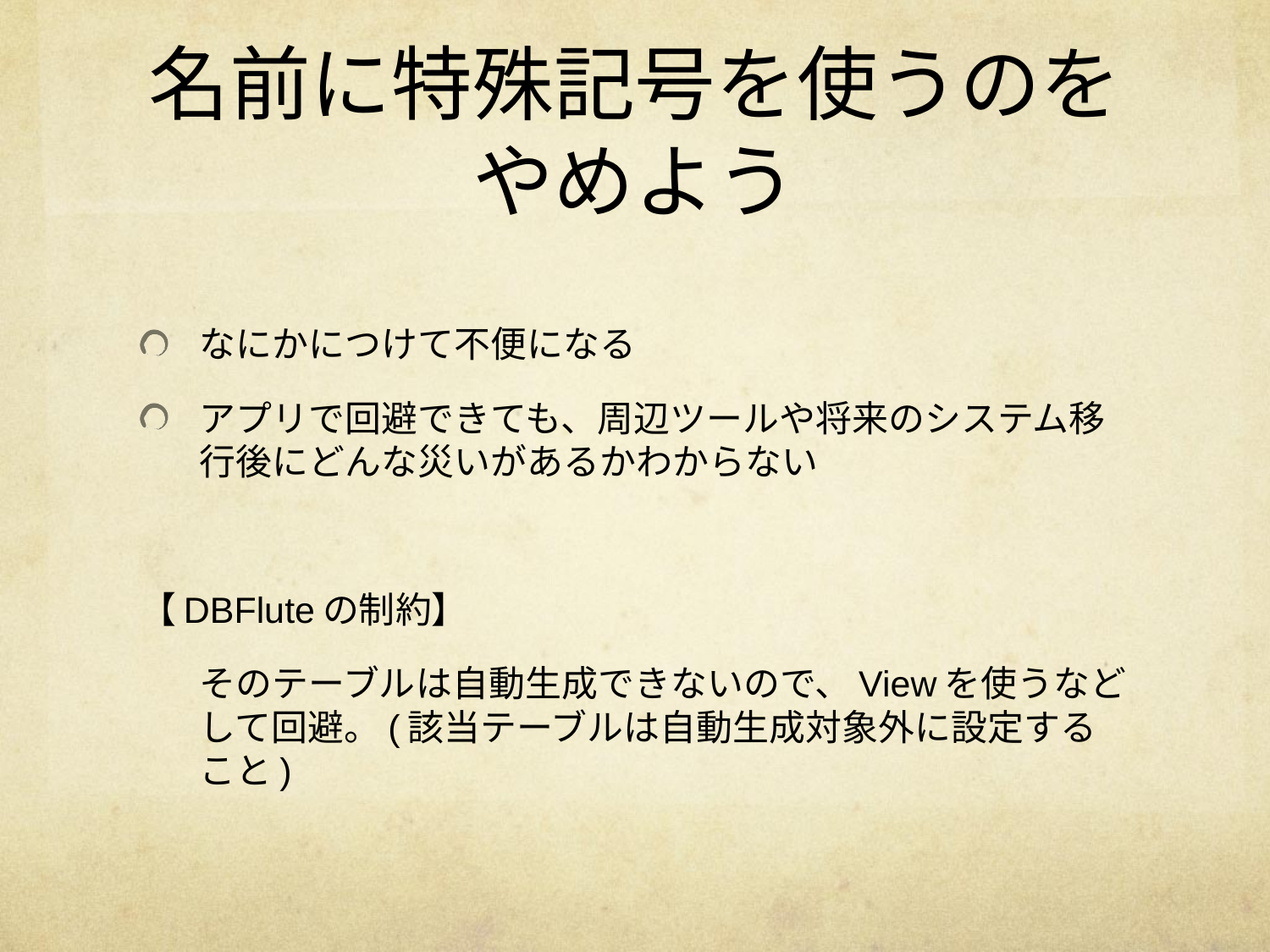

# 名前に特殊記号を使うのをやめよう

なにかにつけて不便になる
アプリで回避できても、周辺ツールや将来のシステム移行後にどんな災いがあるかわからない

【DBFluteの制約】
	そのテーブルは自動生成できないので、Viewを使うなどして回避。(該当テーブルは自動生成対象外に設定すること)